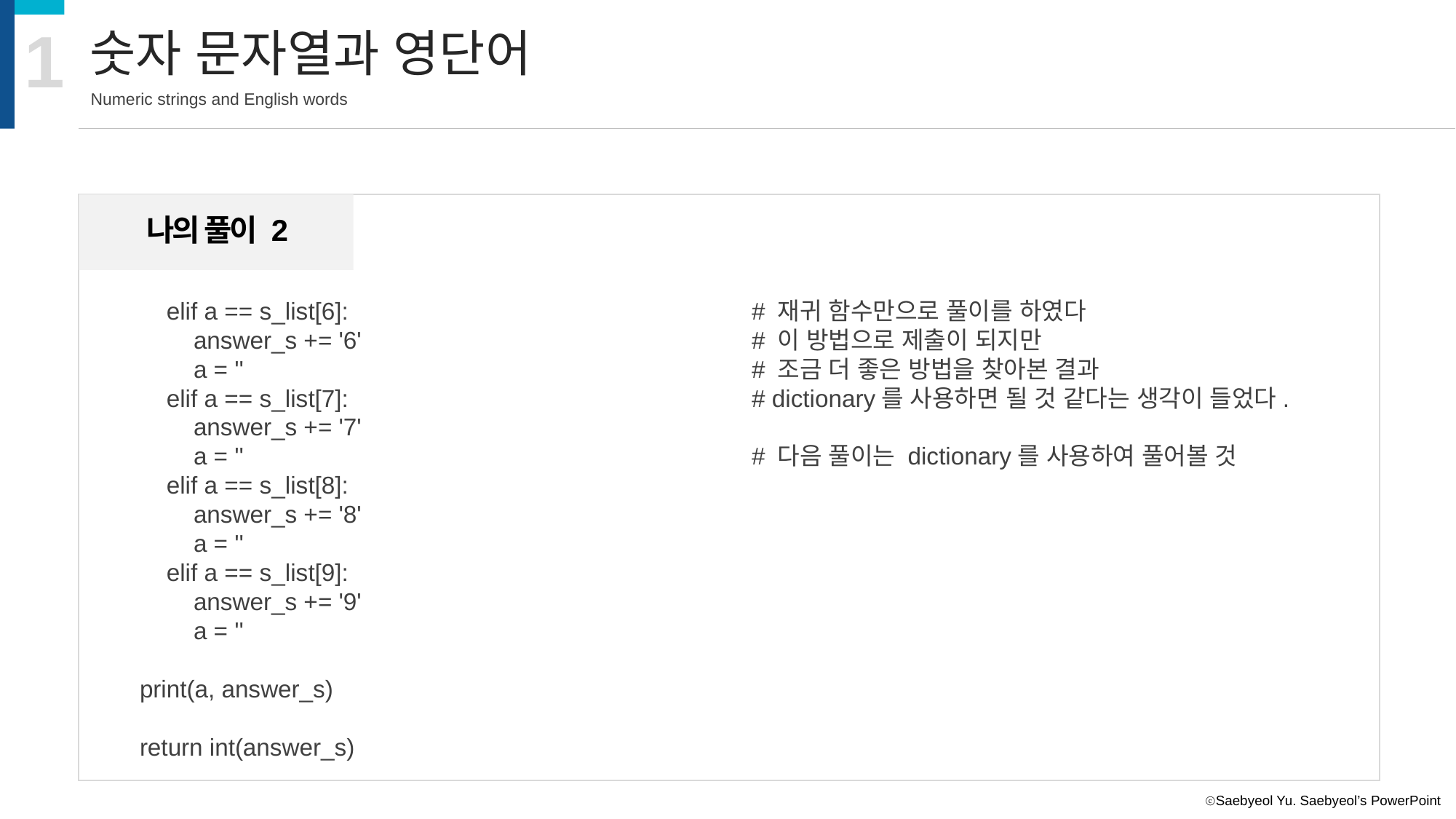

1
숫자 문자열과 영단어
Numeric strings and English words

나의 풀이 2
        elif a == s_list[6]:
            answer_s += '6'
            a = ''
        elif a == s_list[7]:
            answer_s += '7'
            a = ''
        elif a == s_list[8]:
            answer_s += '8'
            a = ''
        elif a == s_list[9]:
            answer_s += '9'
            a = ''

    print(a, answer_s)

    return int(answer_s)
# 재귀 함수만으로 풀이를 하였다
# 이 방법으로 제출이 되지만
# 조금 더 좋은 방법을 찾아본 결과
# dictionary를 사용하면 될 것 같다는 생각이 들었다.

# 다음 풀이는 dictionary를 사용하여 풀어볼 것